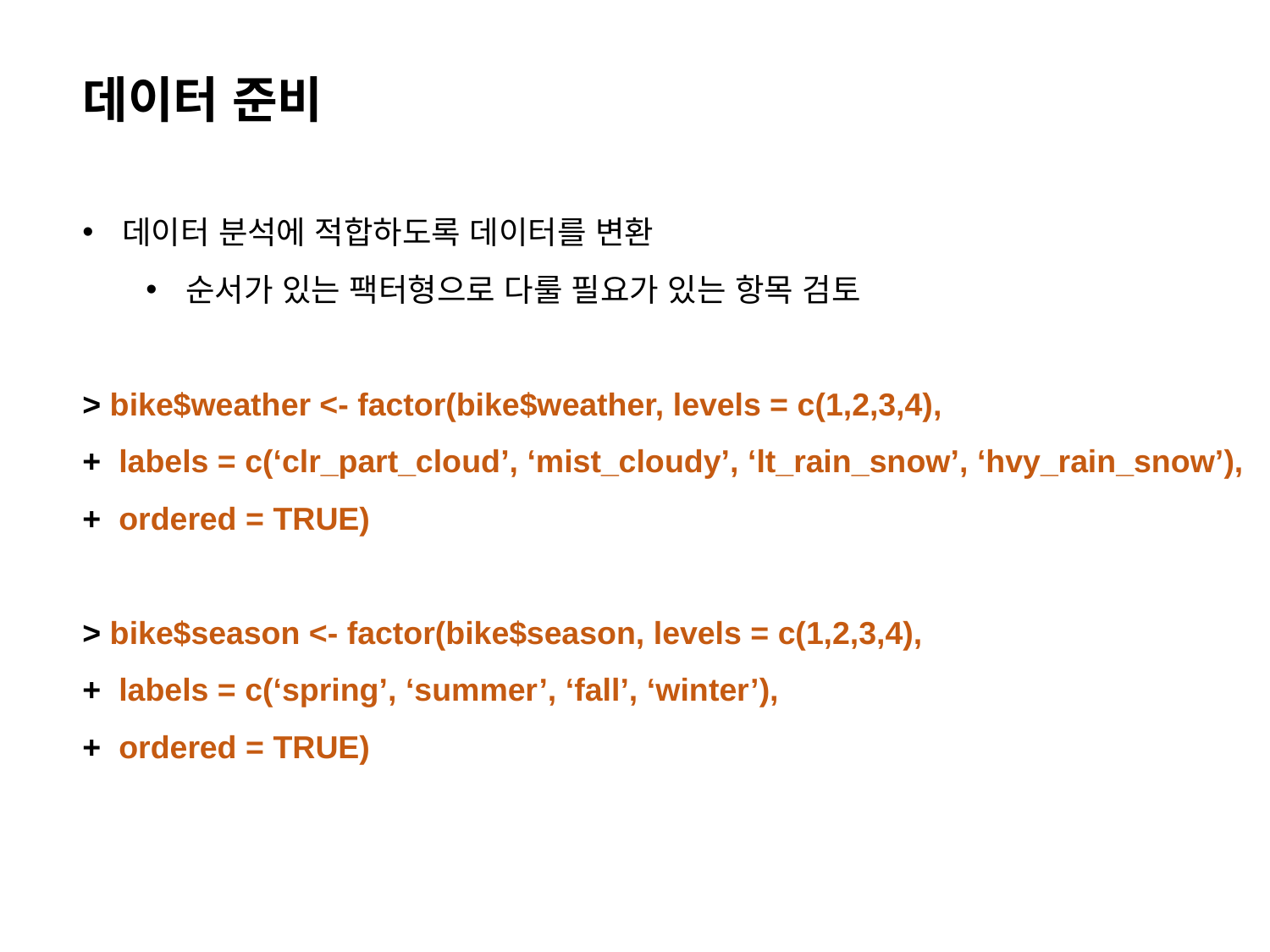

데이터 준비
데이터 분석에 적합하도록 데이터를 변환
순서가 있는 팩터형으로 다룰 필요가 있는 항목 검토

> bike$weather <- factor(bike$weather, levels = c(1,2,3,4),
+  labels = c(‘clr_part_cloud’, ‘mist_cloudy’, ‘lt_rain_snow’, ‘hvy_rain_snow’),
+  ordered = TRUE)

> bike$season <- factor(bike$season, levels = c(1,2,3,4),
+  labels = c(‘spring’, ‘summer’, ‘fall’, ‘winter’),
+  ordered = TRUE)